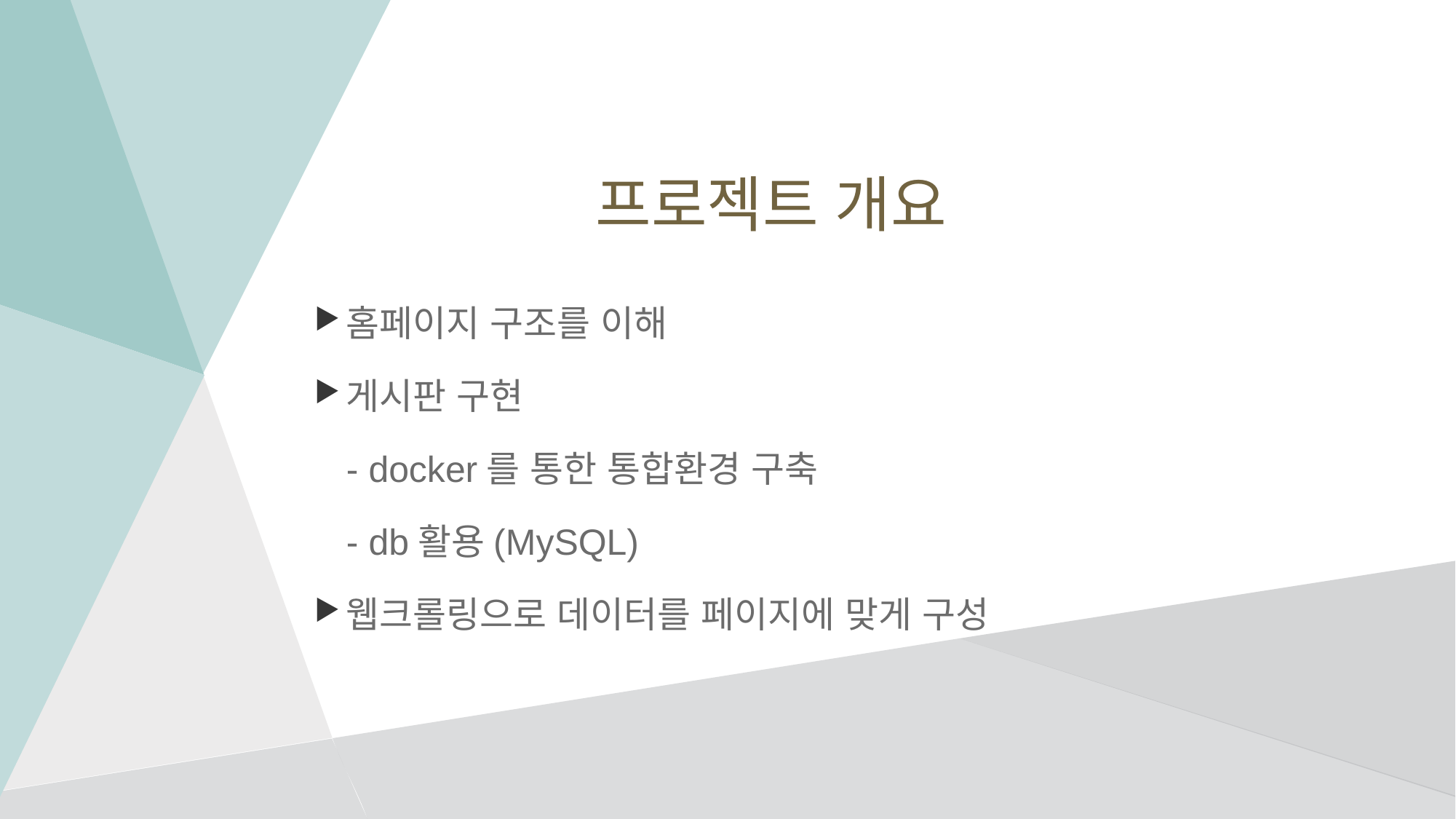

# 프로젝트 개요
홈페이지 구조를 이해
게시판 구현
	- docker를 통한 통합환경 구축
	- db활용(MySQL)
웹크롤링으로 데이터를 페이지에 맞게 구성